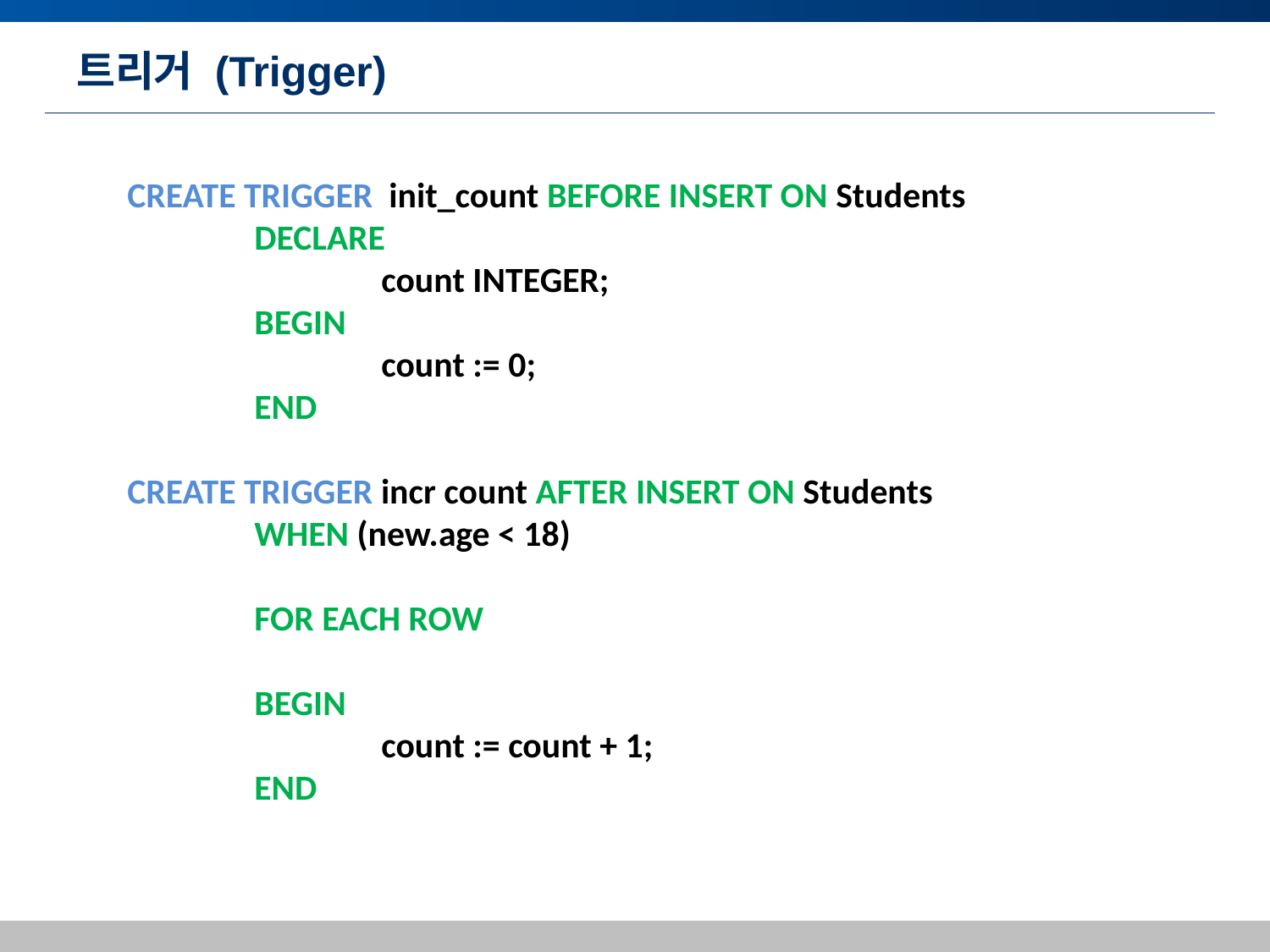

# 트리거 (Trigger)
CREATE TRIGGER  init_count BEFORE INSERT ON Students
	DECLARE
		count INTEGER;
	BEGIN
		count := 0;
	END

CREATE TRIGGER incr count AFTER INSERT ON Students
	WHEN (new.age < 18)

	FOR EACH ROW

	BEGIN
		count := count + 1;
	END